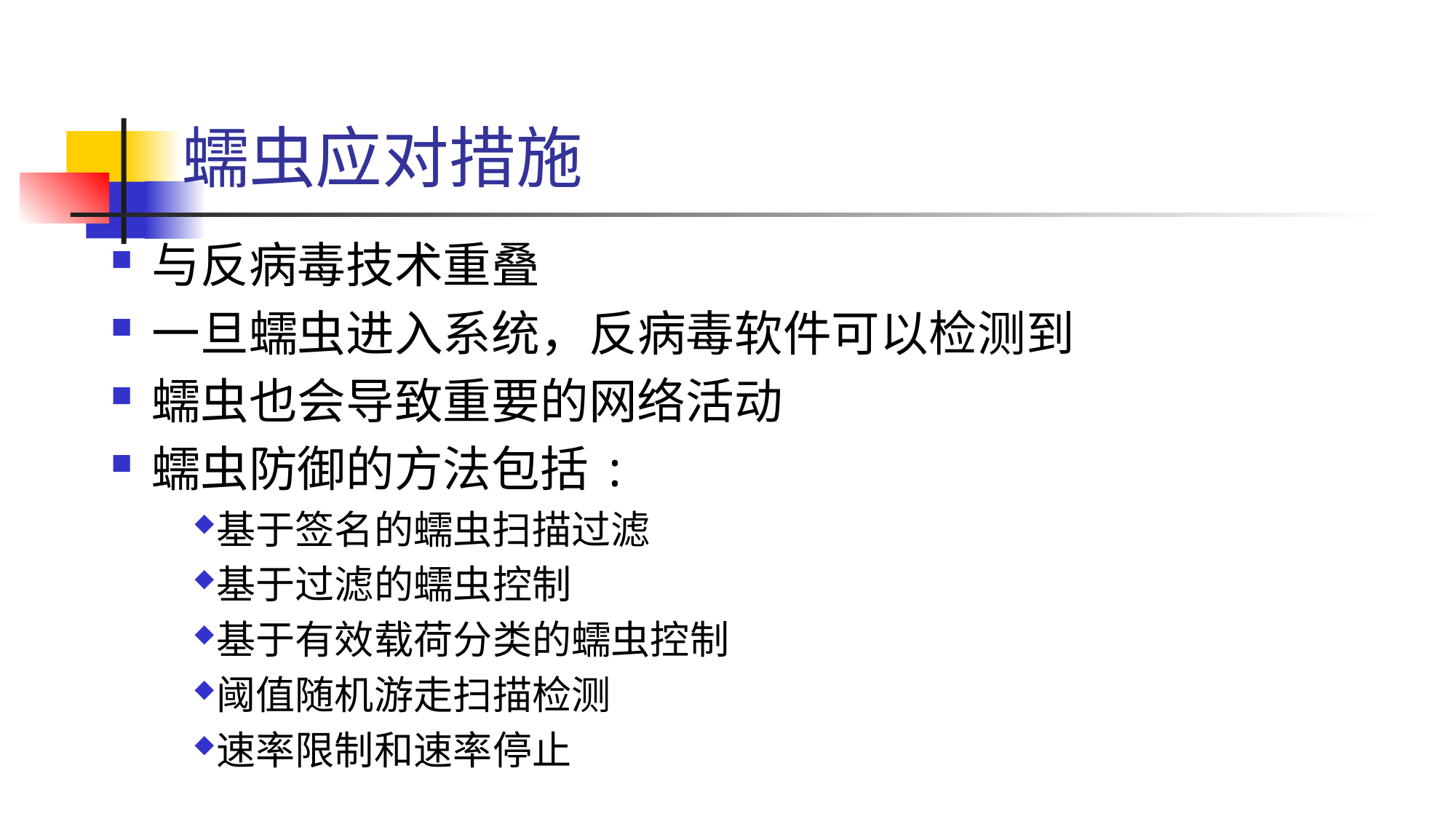

# 蠕虫应对措施
与反病毒技术重叠
一旦蠕虫进入系统，反病毒软件可以检测到
蠕虫也会导致重要的网络活动
蠕虫防御的方法包括:
基于签名的蠕虫扫描过滤
基于过滤的蠕虫控制
基于有效载荷分类的蠕虫控制
阈值随机游走扫描检测
速率限制和速率停止